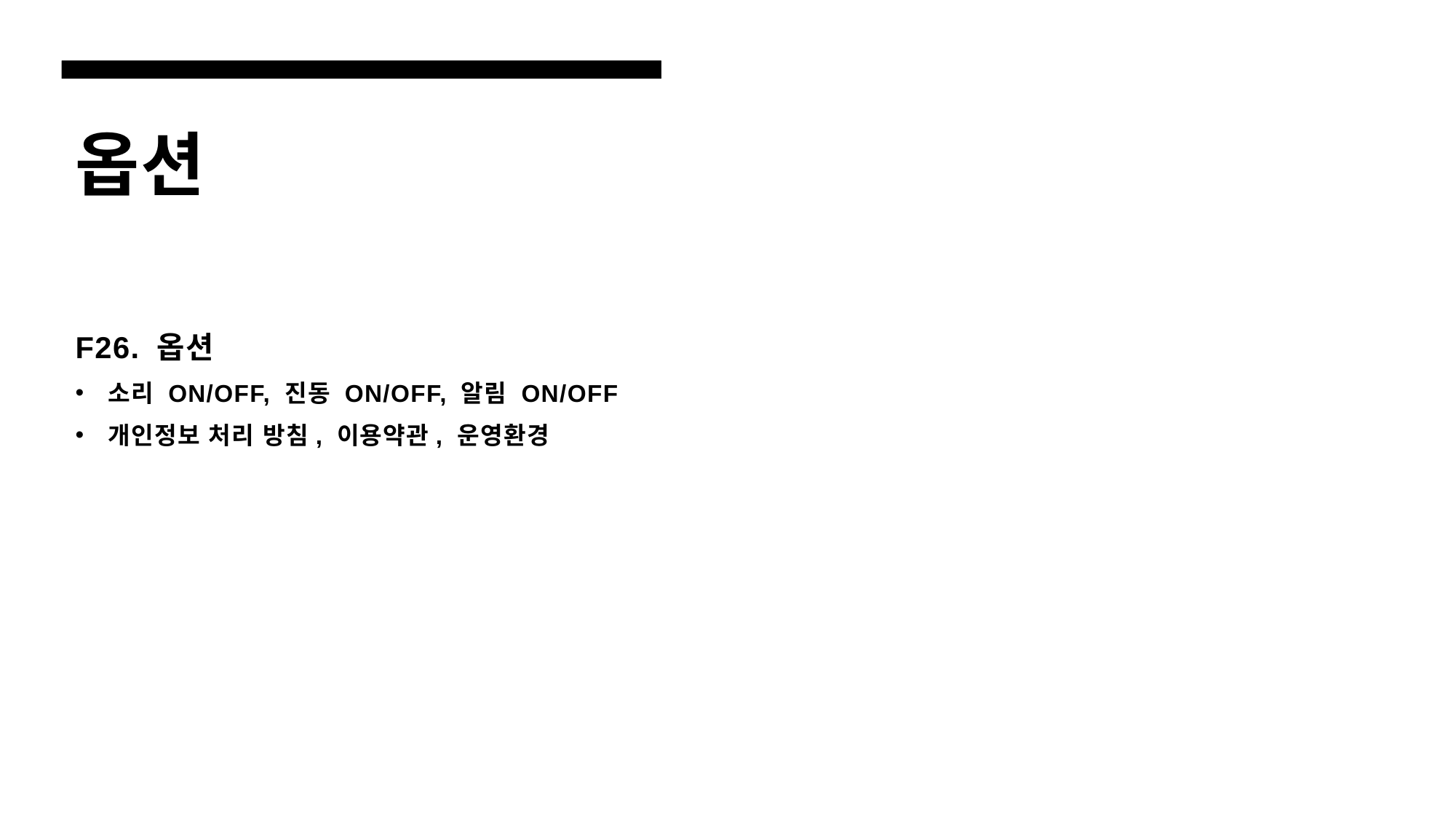

# 옵션
F26. 옵션
소리 ON/OFF, 진동 ON/OFF, 알림 ON/OFF
개인정보 처리 방침, 이용약관, 운영환경